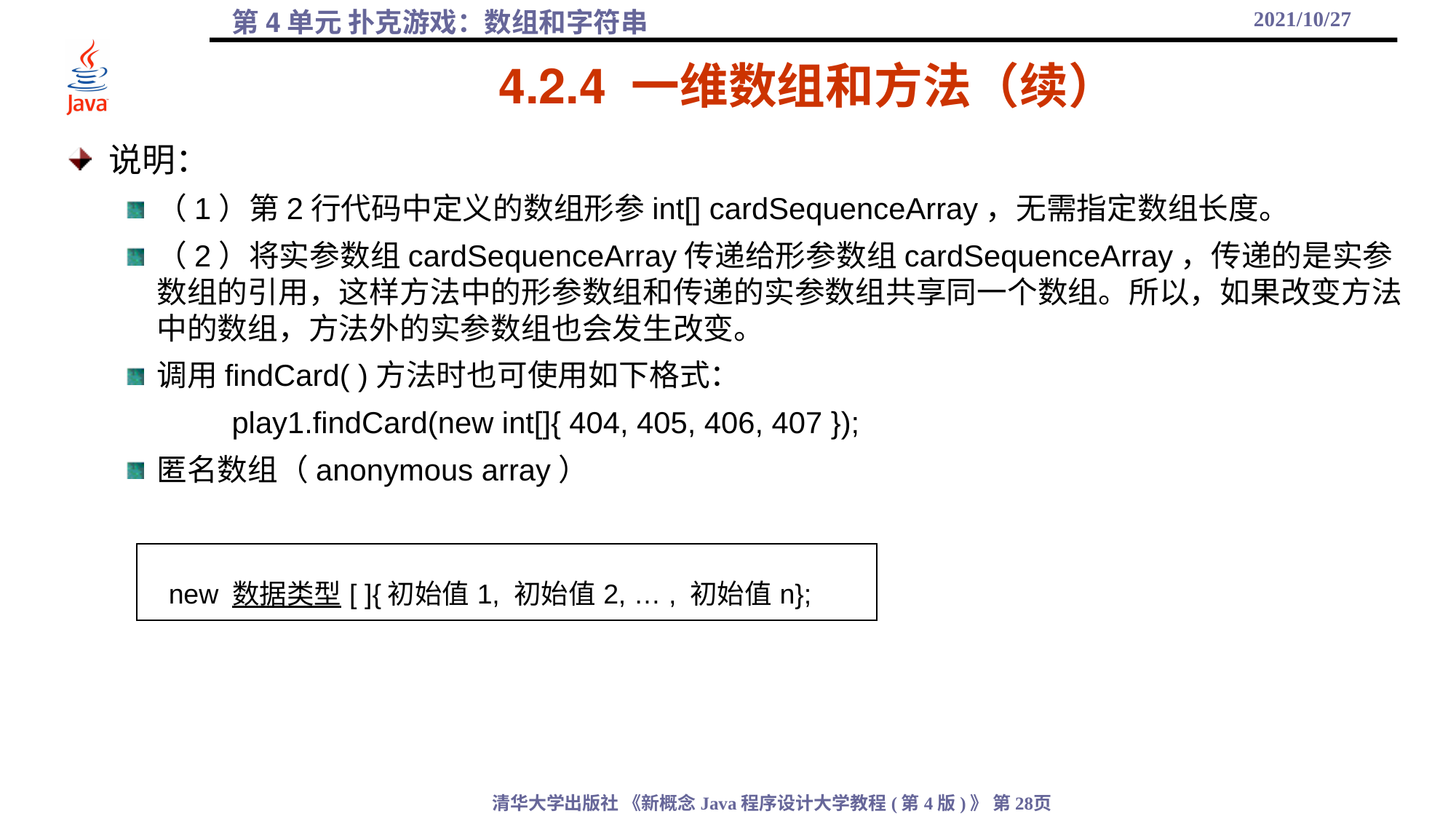

2021/10/27
# 4.2.4 一维数组和方法（续）
说明：
（1）第2行代码中定义的数组形参int[] cardSequenceArray，无需指定数组长度。
（2）将实参数组cardSequenceArray传递给形参数组cardSequenceArray，传递的是实参数组的引用，这样方法中的形参数组和传递的实参数组共享同一个数组。所以，如果改变方法中的数组，方法外的实参数组也会发生改变。
调用findCard( )方法时也可使用如下格式：
	play1.findCard(new int[]{ 404, 405, 406, 407 });
匿名数组（anonymous array）
| new 数据类型[ ]{初始值1, 初始值2, … , 初始值n}; |
| --- |